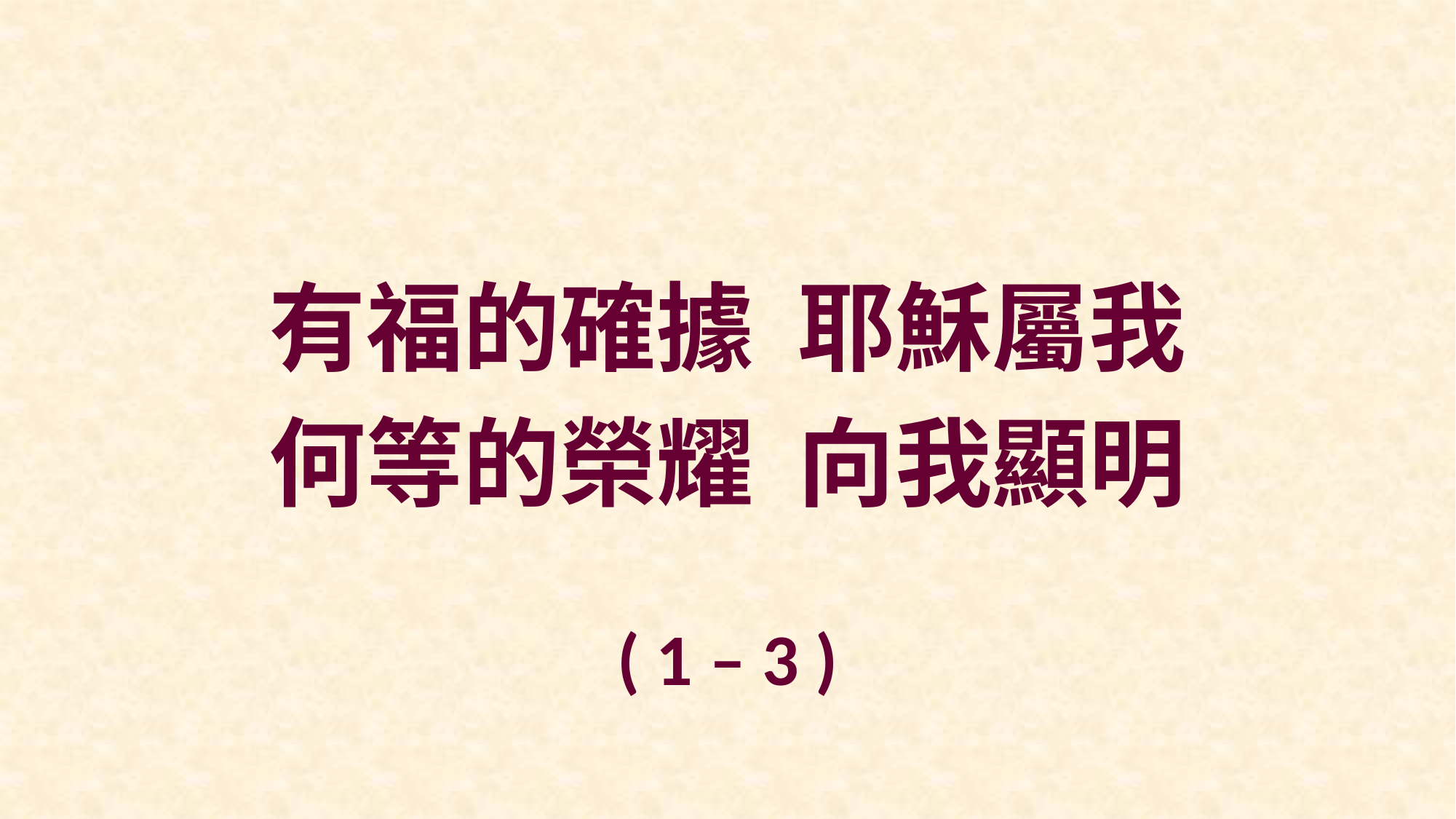

有福的確據  耶穌屬我
何等的榮耀  向我顯明
( 1 – 3 )